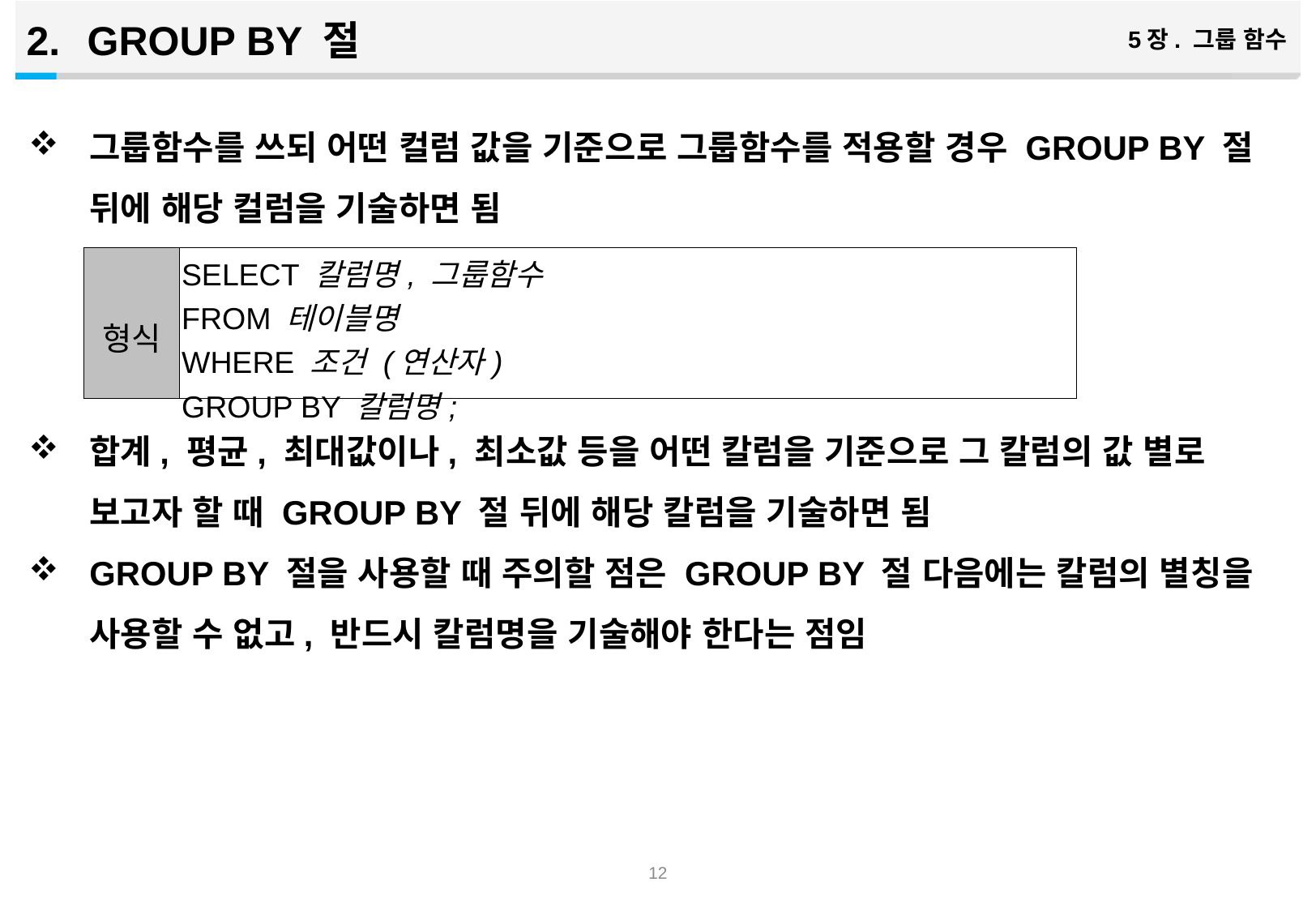

GROUP BY 절
5장. 그룹 함수
그룹함수를 쓰되 어떤 컬럼 값을 기준으로 그룹함수를 적용할 경우 GROUP BY 절 뒤에 해당 컬럼을 기술하면 됨

합계, 평균, 최대값이나, 최소값 등을 어떤 칼럼을 기준으로 그 칼럼의 값 별로 보고자 할 때 GROUP BY 절 뒤에 해당 칼럼을 기술하면 됨
GROUP BY 절을 사용할 때 주의할 점은 GROUP BY 절 다음에는 칼럼의 별칭을 사용할 수 없고, 반드시 칼럼명을 기술해야 한다는 점임
| 형식 | SELECT 칼럼명, 그룹함수 FROM 테이블명 WHERE 조건 (연산자) GROUP BY 칼럼명; |
| --- | --- |
12